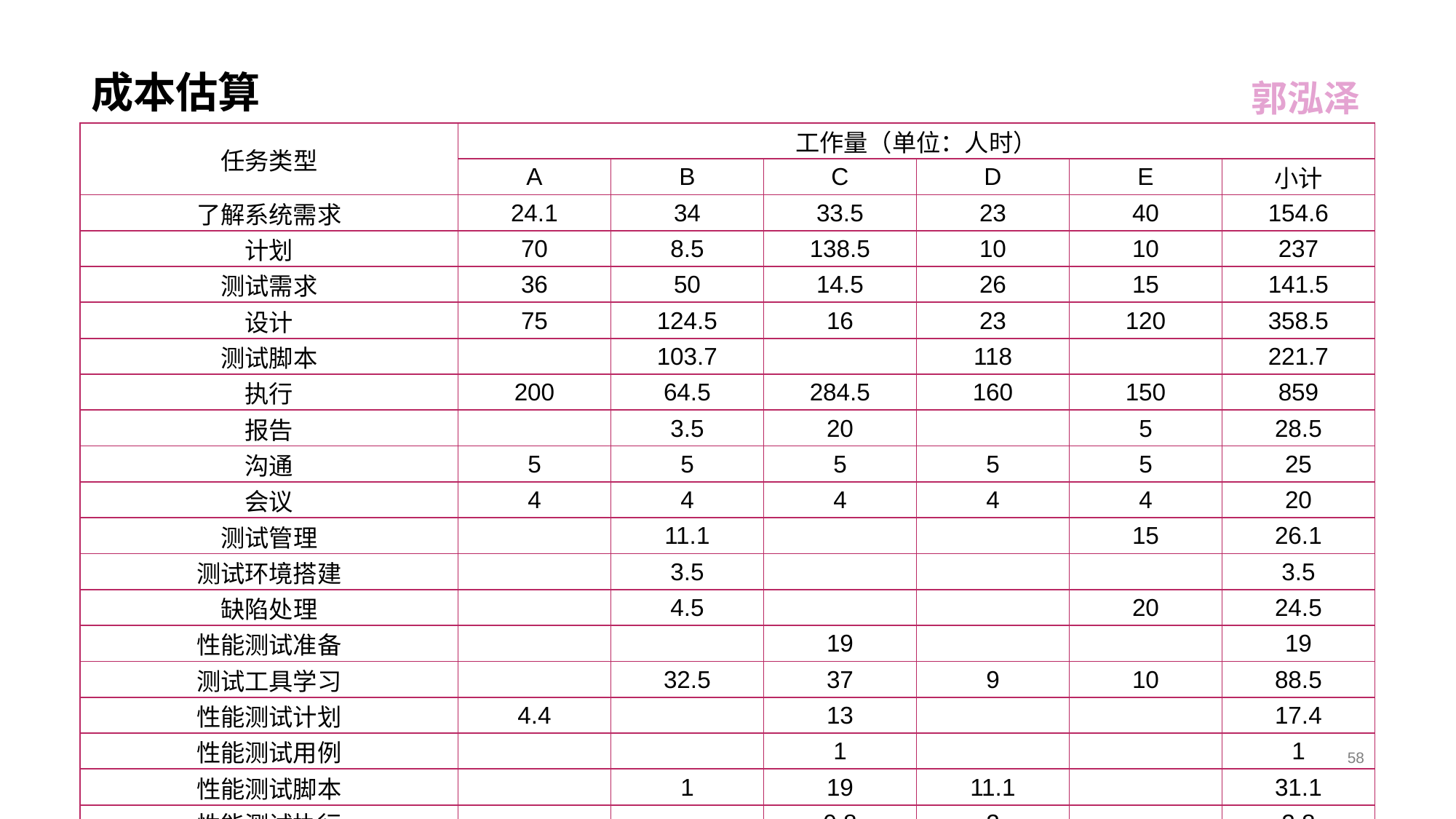

# 成本估算
郭泓泽
| 任务类型 | 工作量（单位：人时） |  |  |  |  |  |
| --- | --- | --- | --- | --- | --- | --- |
|  | A | B | C | D | E | 小计 |
| 了解系统需求 | 24.1 | 34 | 33.5 | 23 | 40 | 154.6 |
| 计划 | 70 | 8.5 | 138.5 | 10 | 10 | 237 |
| 测试需求 | 36 | 50 | 14.5 | 26 | 15 | 141.5 |
| 设计 | 75 | 124.5 | 16 | 23 | 120 | 358.5 |
| 测试脚本 |  | 103.7 |  | 118 |  | 221.7 |
| 执行 | 200 | 64.5 | 284.5 | 160 | 150 | 859 |
| 报告 |  | 3.5 | 20 |  | 5 | 28.5 |
| 沟通 | 5 | 5 | 5 | 5 | 5 | 25 |
| 会议 | 4 | 4 | 4 | 4 | 4 | 20 |
| 测试管理 |  | 11.1 |  |  | 15 | 26.1 |
| 测试环境搭建 |  | 3.5 |  |  |  | 3.5 |
| 缺陷处理 |  | 4.5 |  |  | 20 | 24.5 |
| 性能测试准备 |  |  | 19 |  |  | 19 |
| 测试工具学习 |  | 32.5 | 37 | 9 | 10 | 88.5 |
| 性能测试计划 | 4.4 |  | 13 |  |  | 17.4 |
| 性能测试用例 |  |  | 1 |  |  | 1 |
| 性能测试脚本 |  | 1 | 19 | 11.1 |  | 31.1 |
| 性能测试执行 |  |  | 0.8 | 2 |  | 2.8 |
| 性能测试总结 |  |  |  |  |  | 0 |
| 其他 | 10 | 10 | 10 | 10 | 10 | 50 |
| 合计 | 428.5 | 460.3 | 615.8 | 401.1 | 404 | 2309.7 |
58